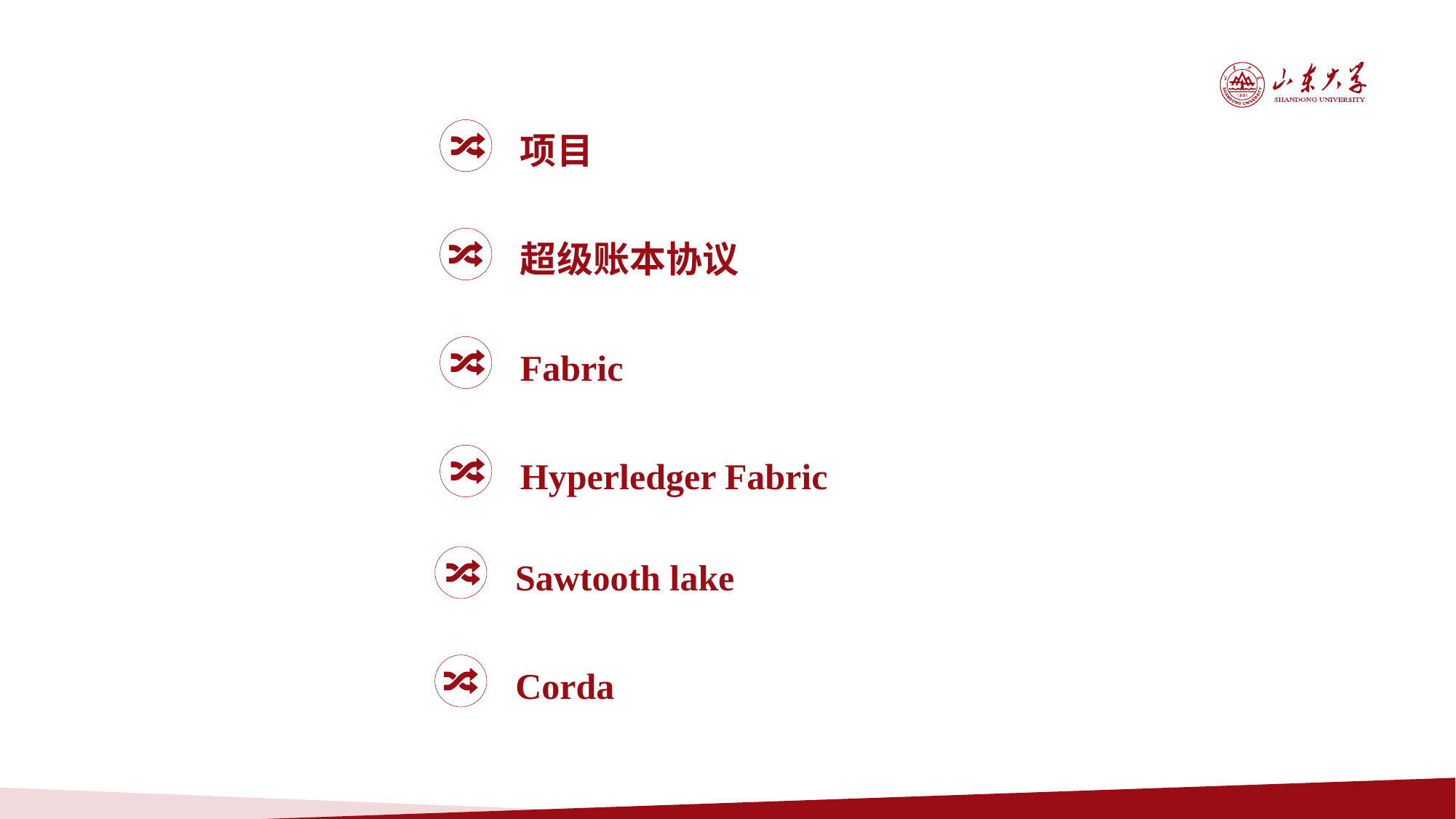

项目

超级账本协议

Fabric

Hyperledger Fabric

Sawtooth lake

Corda